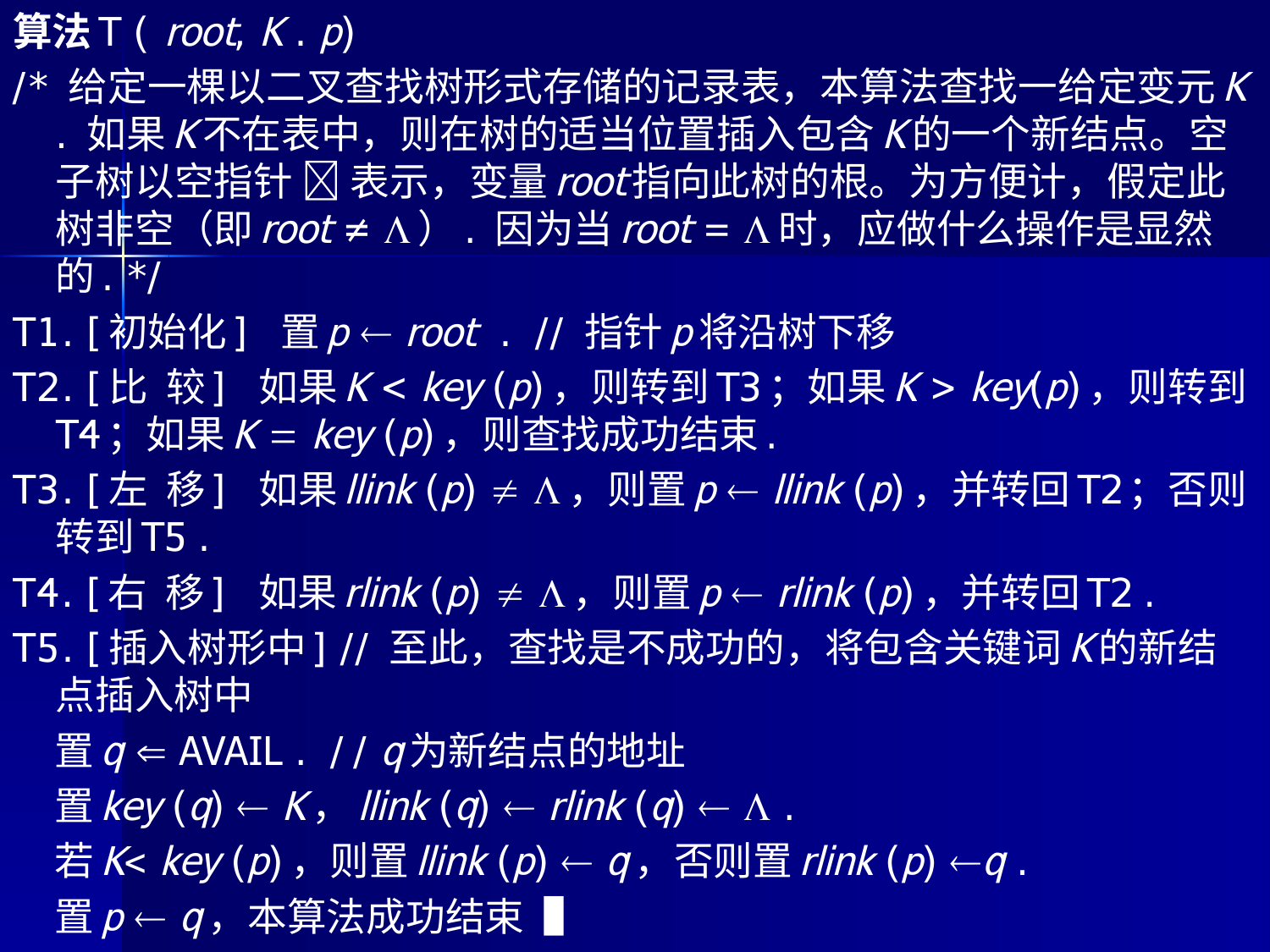

算法T ( root, K . p)
/* 给定一棵以二叉查找树形式存储的记录表，本算法查找一给定变元K . 如果K不在表中，则在树的适当位置插入包含K的一个新结点。空子树以空指针 Λ 表示，变量root指向此树的根。为方便计，假定此树非空（即root ≠ Λ）. 因为当root = Λ时，应做什么操作是显然的. */
T1. [初始化]  置p ← root  .  // 指针p将沿树下移
T2. [比  较]  如果K < key (p)，则转到T3；如果K > key(p)，则转到T4；如果K = key (p)，则查找成功结束.
T3. [左  移]  如果llink (p) ≠ Λ，则置p ← llink (p)，并转回T2；否则转到T5 .
T4. [右  移]  如果rlink (p) ≠ Λ，则置p ← rlink (p)，并转回T2 .
T5. [插入树形中] // 至此，查找是不成功的，将包含关键词K的新结点插入树中
    置q ⇐ AVAIL .  // q为新结点的地址
    置key (q) ← K，llink (q) ← rlink (q) ← Λ .
    若K< key (p)，则置llink (p) ← q，否则置rlink (p) ←q .
    置p ← q，本算法成功结束▐